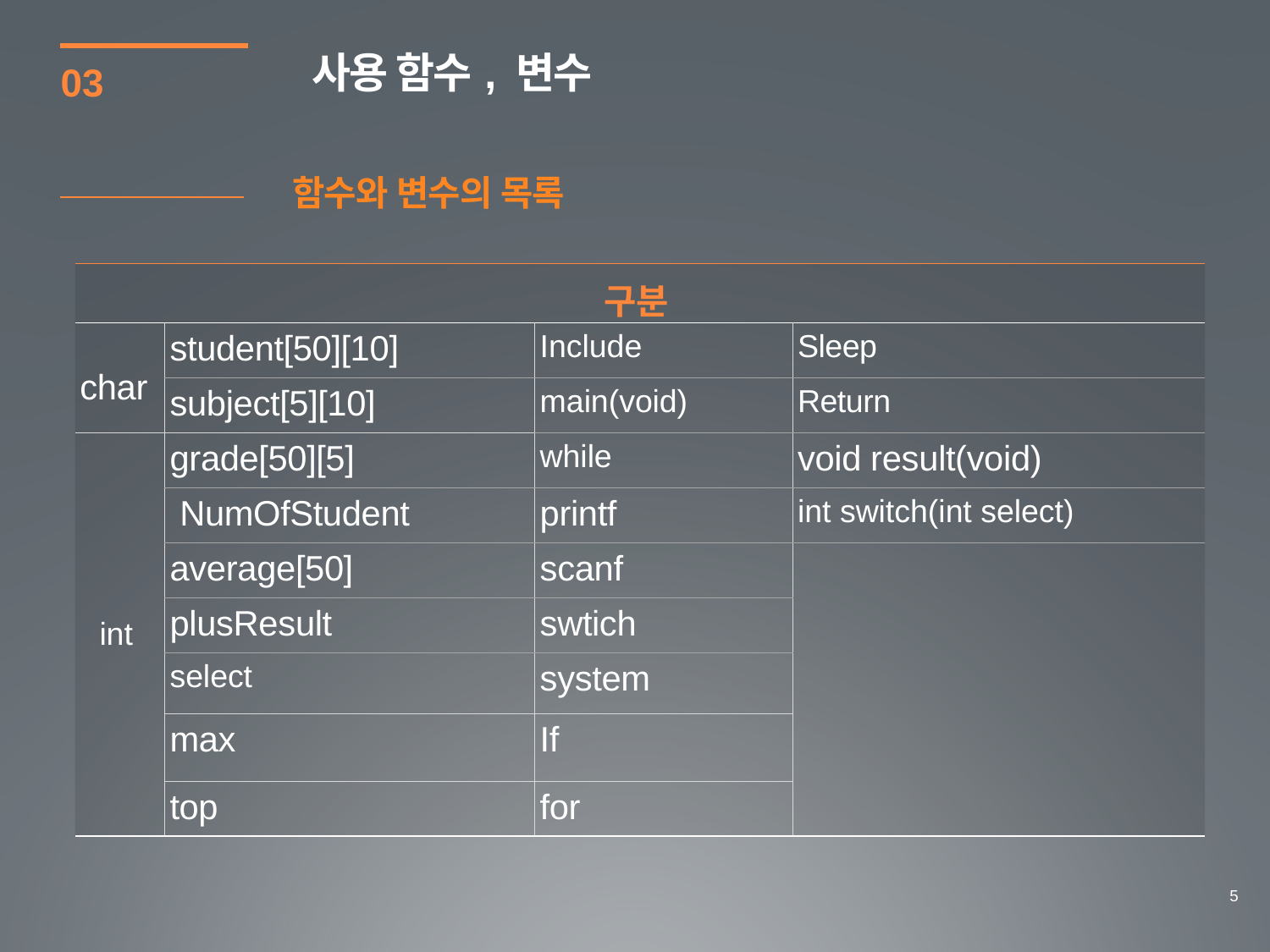

사용 함수, 변수
03
함수와 변수의 목록
| 구분 |  |  |  |
| --- | --- | --- | --- |
| char | student[50][10] | Include | Sleep |
|  | subject[5][10] | main(void) | Return |
| int | grade[50][5] | while | void result(void) |
|  | NumOfStudent | printf | int switch(int select) |
|  | average[50] | scanf |  |
|  | plusResult | swtich |  |
|  | select | system |  |
|  | max | If |  |
|  | top | for |  |